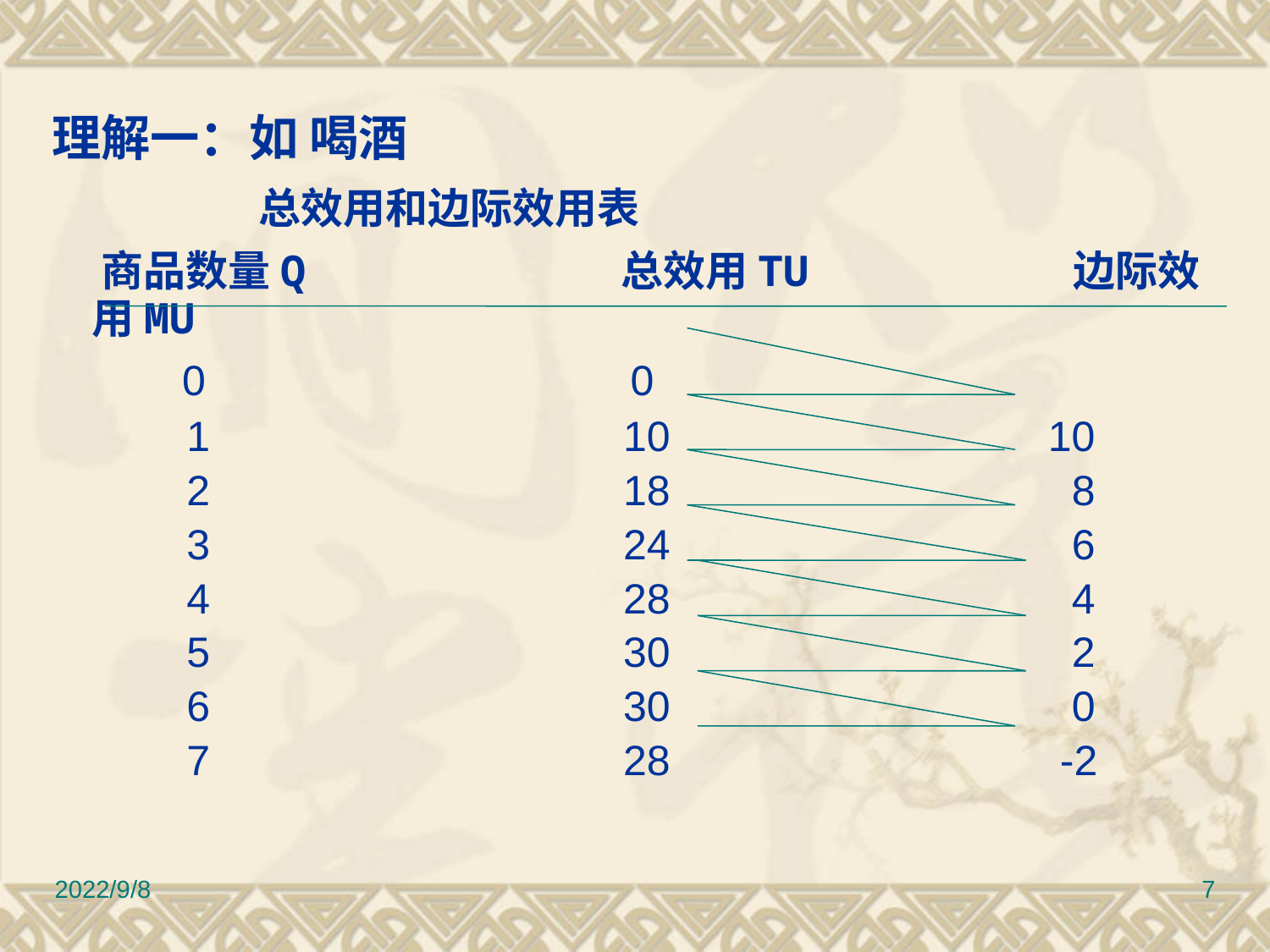

总效用和边际效用表
    商品数量Q            总效用TU          边际效用MU
          0                                    0
            1                                   10                                10
            2                                   18                                  8
            3                                   24                                  6
            4                                   28                                  4
            5                                   30                                  2
            6                                   30                                  0
            7                                   28                                 -2

理解一：如 喝酒

2022/9/8
7